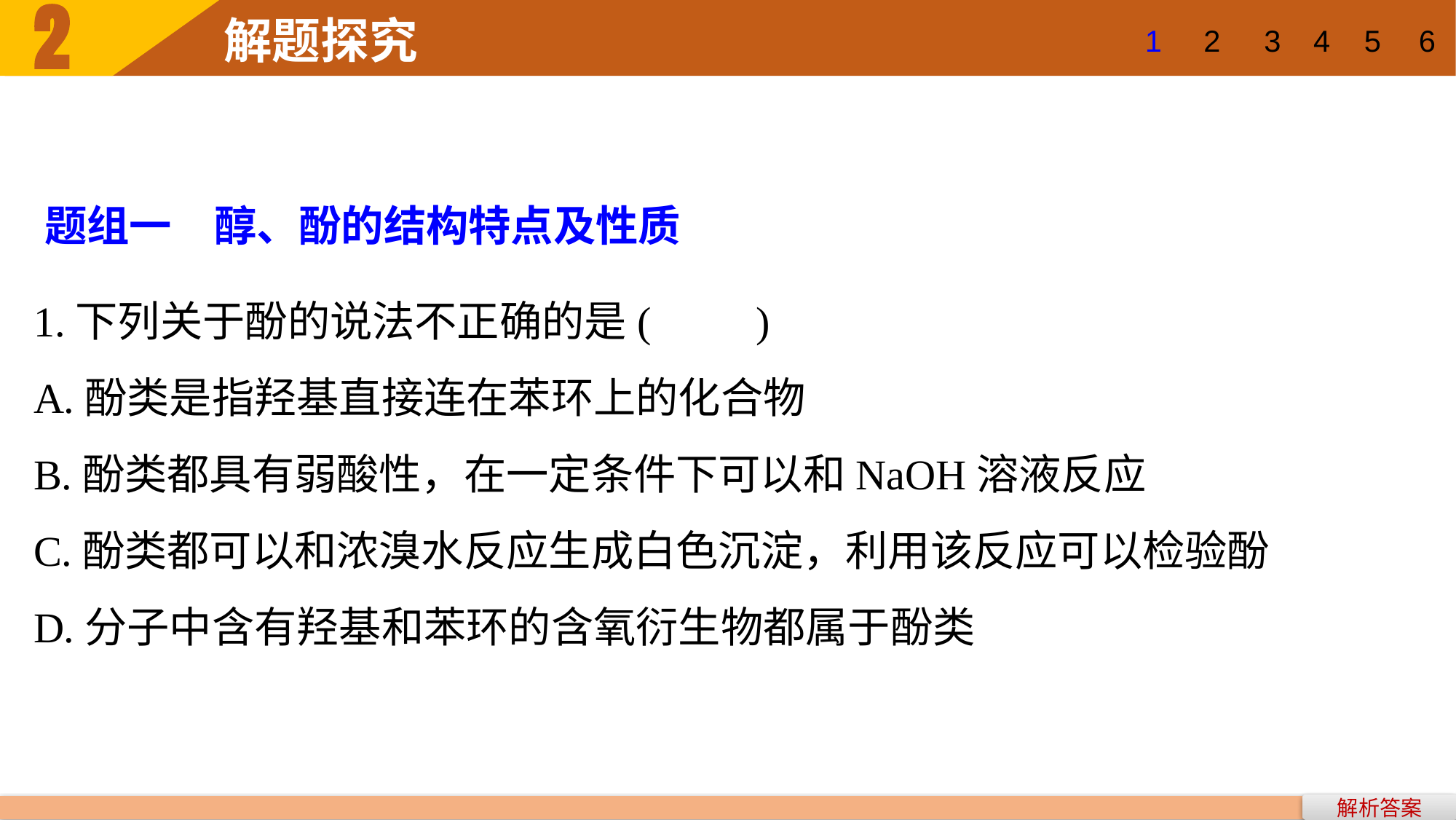

2

解题探究
1
2
3
4
5
6
题组一　醇、酚的结构特点及性质
1.下列关于酚的说法不正确的是(　　)
A.酚类是指羟基直接连在苯环上的化合物
B.酚类都具有弱酸性，在一定条件下可以和NaOH溶液反应
C.酚类都可以和浓溴水反应生成白色沉淀，利用该反应可以检验酚
D.分子中含有羟基和苯环的含氧衍生物都属于酚类
解析答案